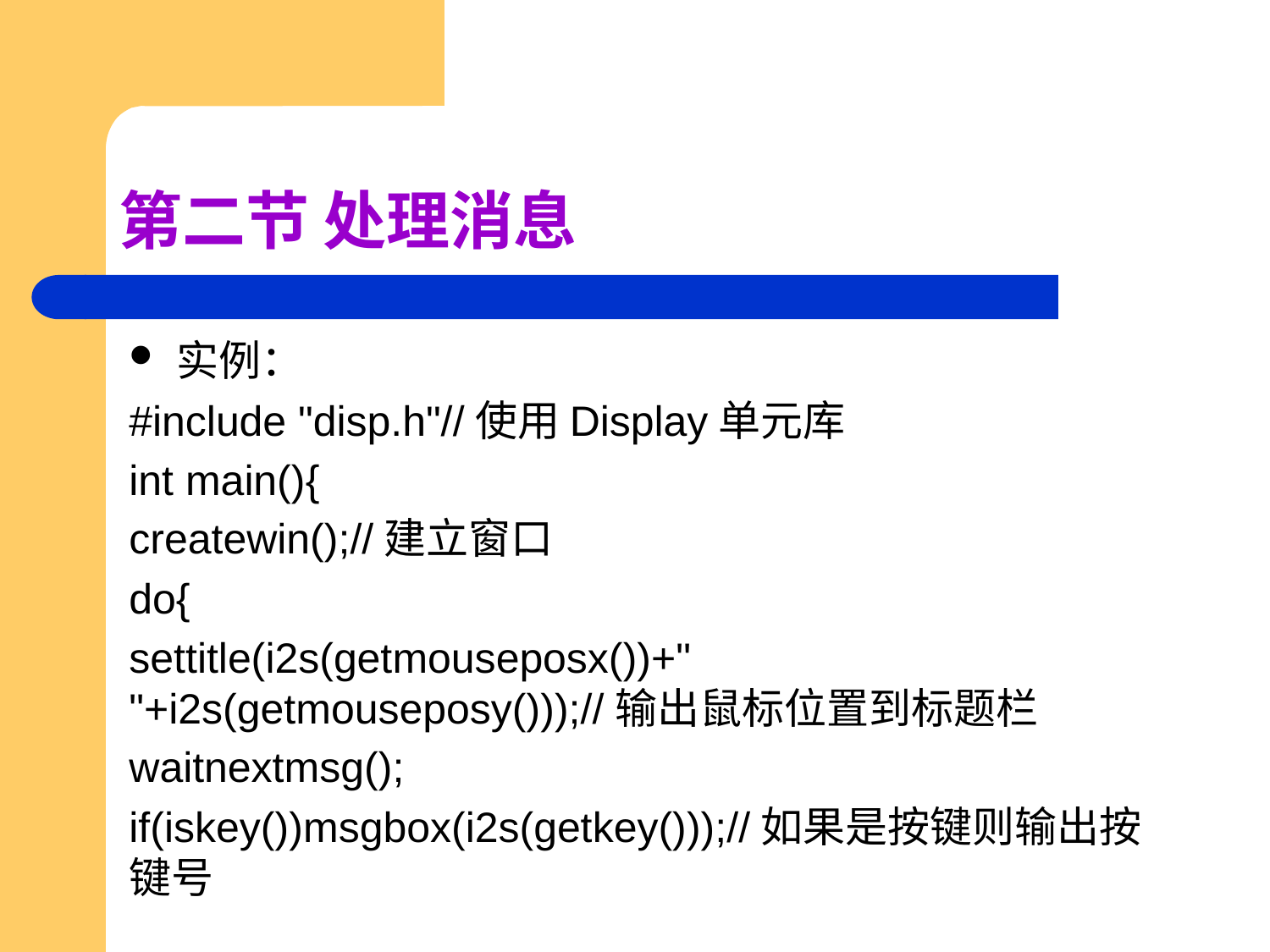

# 第二节 处理消息
实例：
#include "disp.h"//使用Display单元库
int main(){
createwin();//建立窗口
do{
settitle(i2s(getmouseposx())+" "+i2s(getmouseposy()));//输出鼠标位置到标题栏
waitnextmsg();
if(iskey())msgbox(i2s(getkey()));//如果是按键则输出按键号